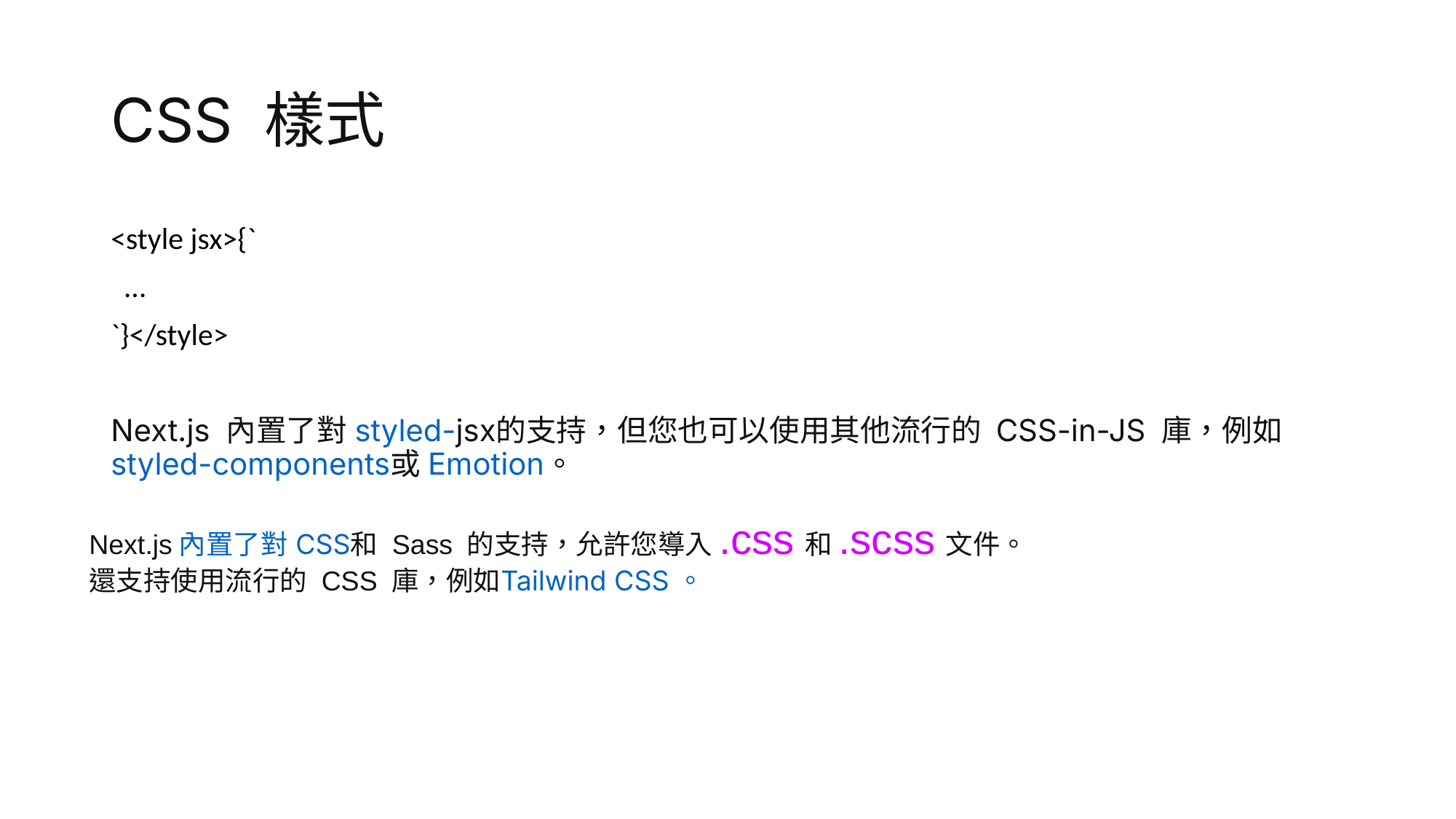

# CSS 樣式
<style jsx>{`
  …
`}</style>

Next.js 內置了對styled-jsx的支持，但您也可以使用其他流行的 CSS-in-JS 庫，例如styled-components或Emotion。

Next.js內置了對 CSS和 Sass 的支持，允許您導入.css和.scss文件。
還支持使用流行的 CSS 庫，例如Tailwind CSS 。